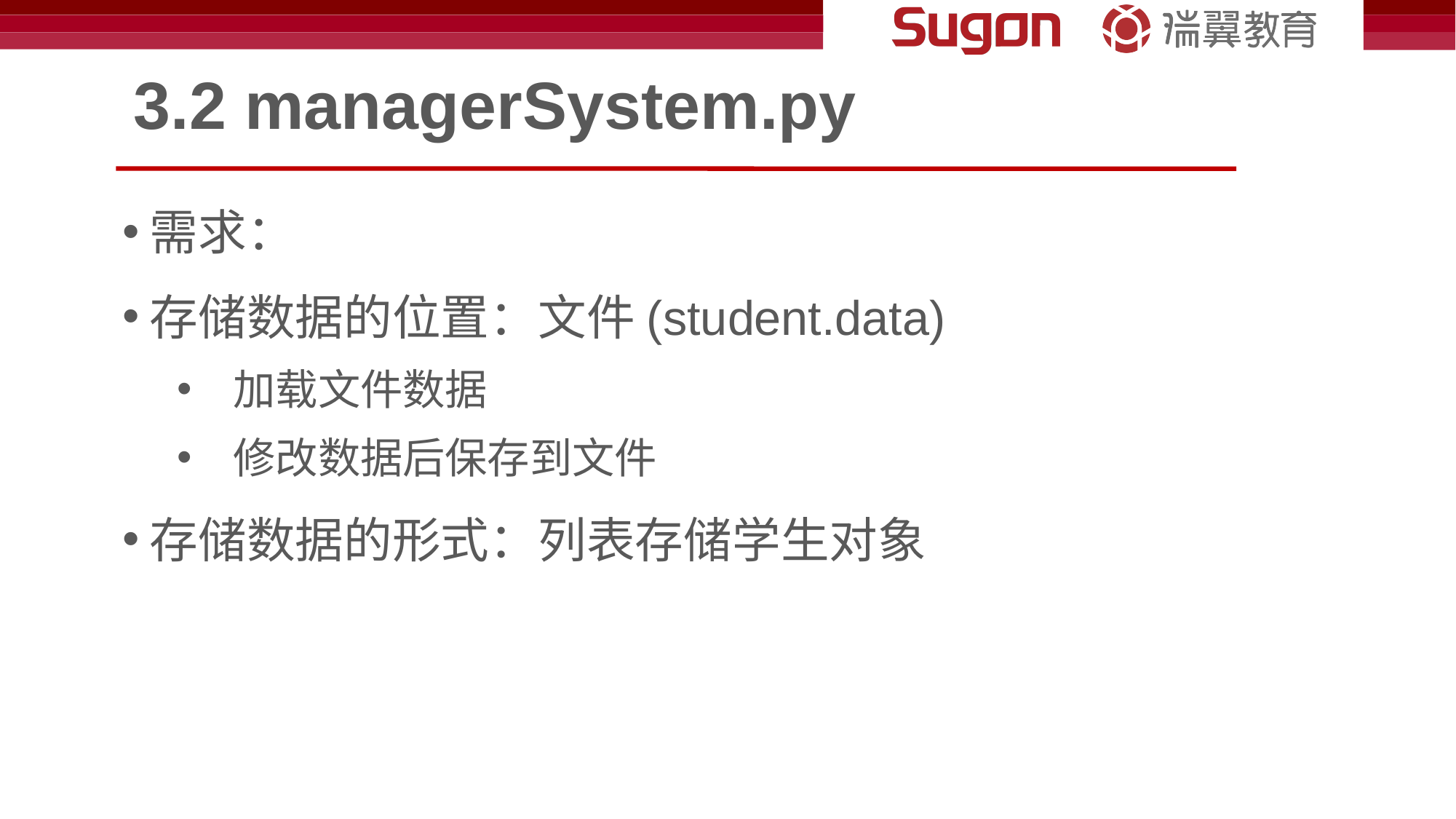

# 3.2 managerSystem.py
需求：
存储数据的位置：文件(student.data)
  加载文件数据
  修改数据后保存到文件
存储数据的形式：列表存储学生对象